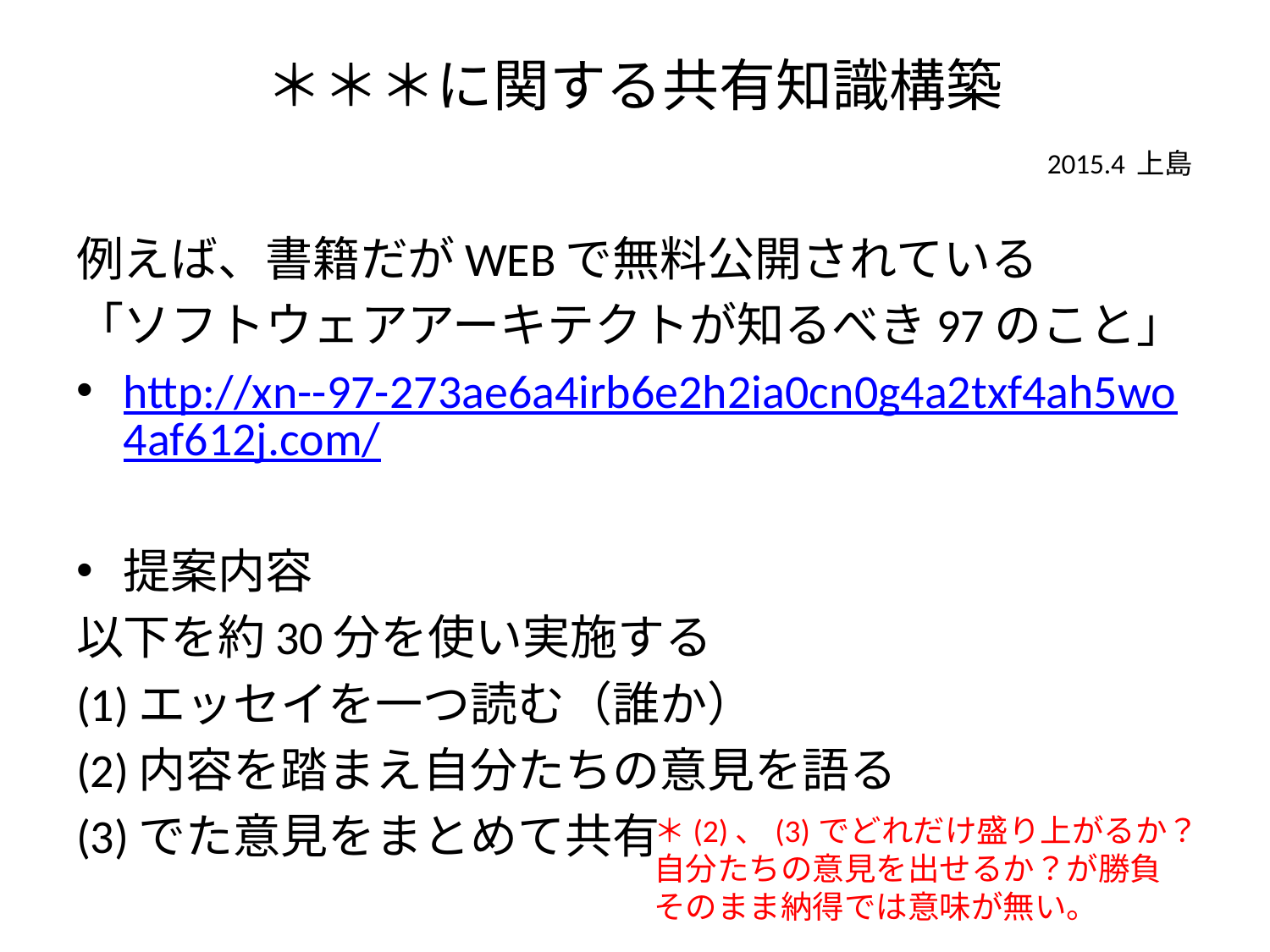

# ＊＊＊に関する共有知識構築 　　　　　　                      　　　　　　2015.4 上島
例えば、書籍だがWEBで無料公開されている
「ソフトウェアアーキテクトが知るべき97のこと」
http://xn--97-273ae6a4irb6e2h2ia0cn0g4a2txf4ah5wo4af612j.com/

提案内容
以下を約30分を使い実施する
(1)エッセイを一つ読む（誰か）
(2)内容を踏まえ自分たちの意見を語る
(3)でた意見をまとめて共有
＊(2)、(3)でどれだけ盛り上がるか？
自分たちの意見を出せるか？が勝負
そのまま納得では意味が無い。